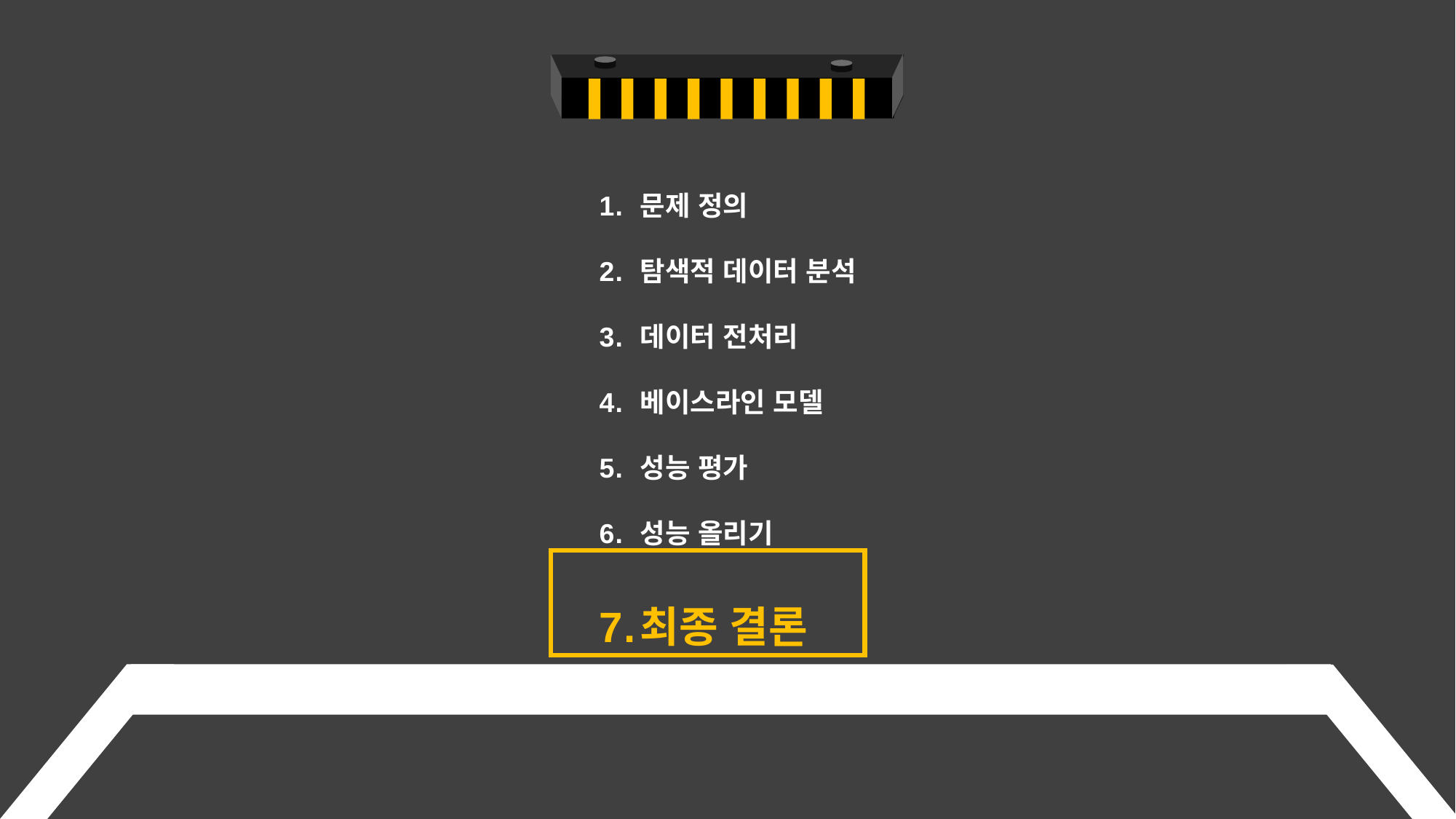

문제 정의
탐색적 데이터 분석
데이터 전처리
베이스라인 모델
성능 평가
성능 올리기
최종 결론